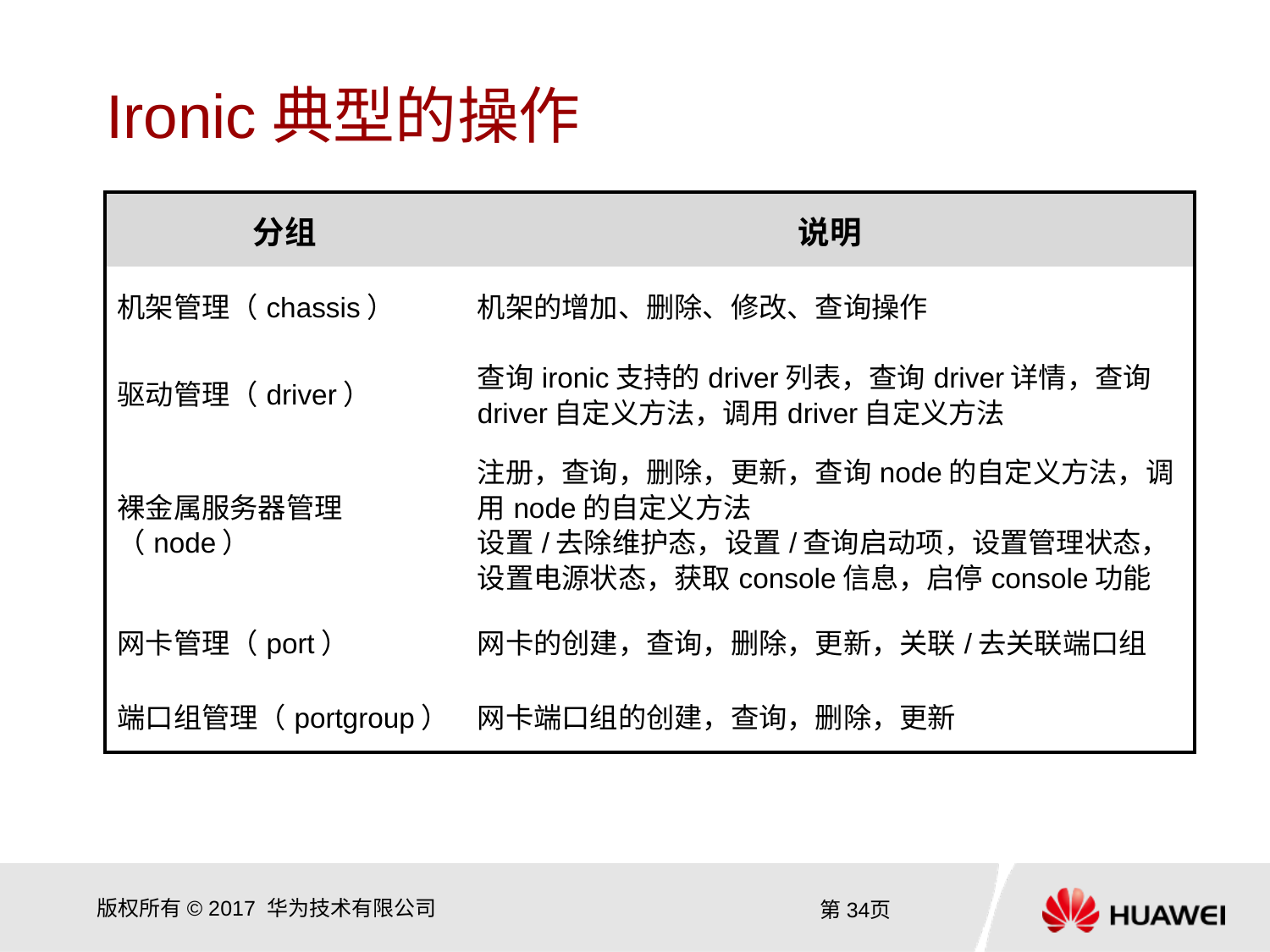

# Ironic典型的操作
| 分组 | 说明 |
| --- | --- |
| 机架管理（chassis） | 机架的增加、删除、修改、查询操作 |
| 驱动管理（driver） | 查询ironic支持的driver列表，查询driver详情，查询driver自定义方法，调用driver自定义方法 |
| 裸金属服务器管理（node） | 注册，查询，删除，更新，查询node的自定义方法，调用node的自定义方法 设置/去除维护态，设置/查询启动项，设置管理状态，设置电源状态，获取console信息，启停console功能 |
| 网卡管理（port） | 网卡的创建，查询，删除，更新，关联/去关联端口组 |
| 端口组管理（portgroup） | 网卡端口组的创建，查询，删除，更新 |